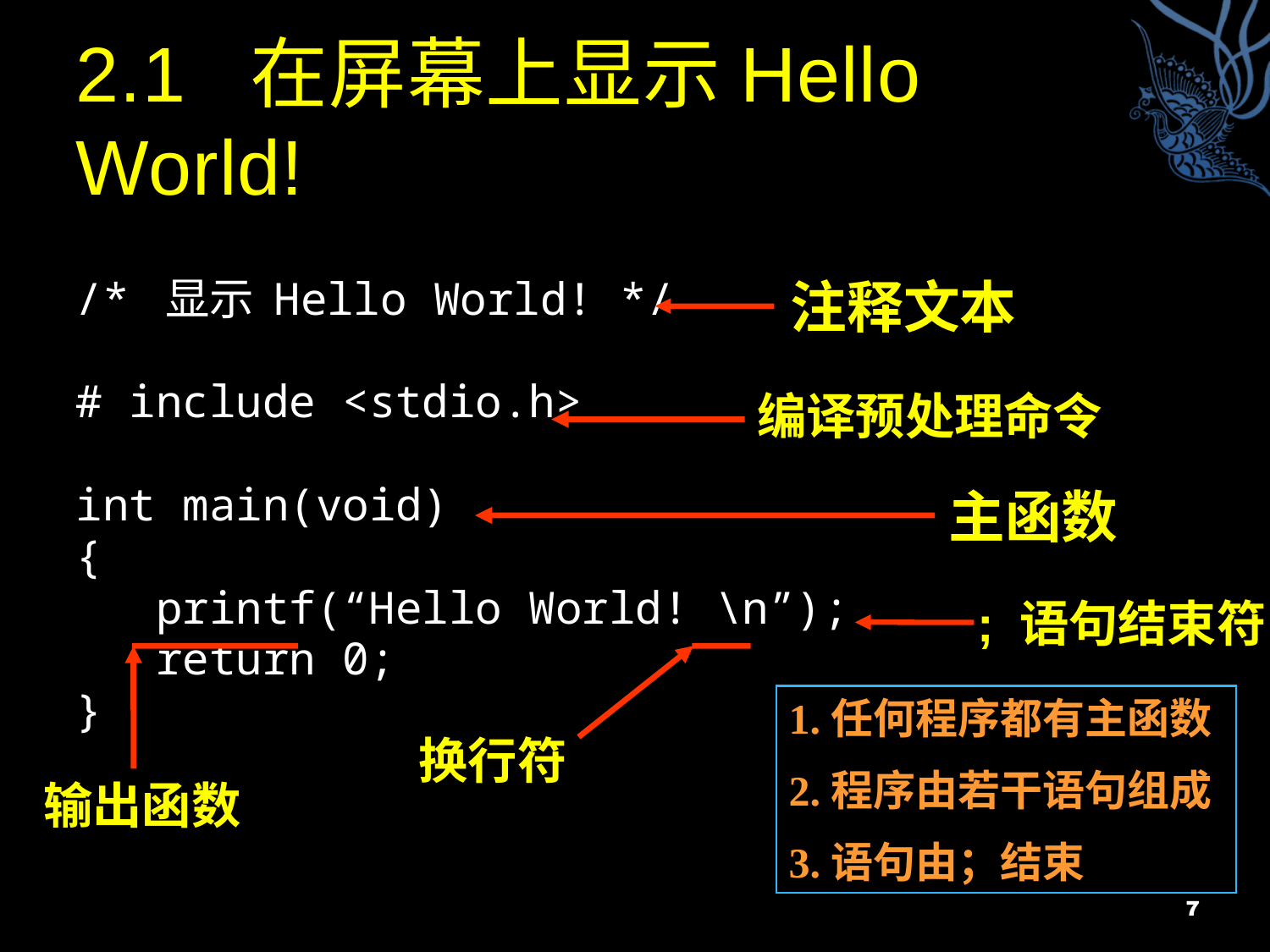

# 2.1  在屏幕上显示Hello World!
注释文本

/* 显示 Hello World! */

# include <stdio.h>

int main(void)
{
   printf(“Hello World! \n”);
   return 0;
}
编译预处理命令

主函数

; 语句结束符

输出函数

换行符
1.任何程序都有主函数
2.程序由若干语句组成
3.语句由；结束
7